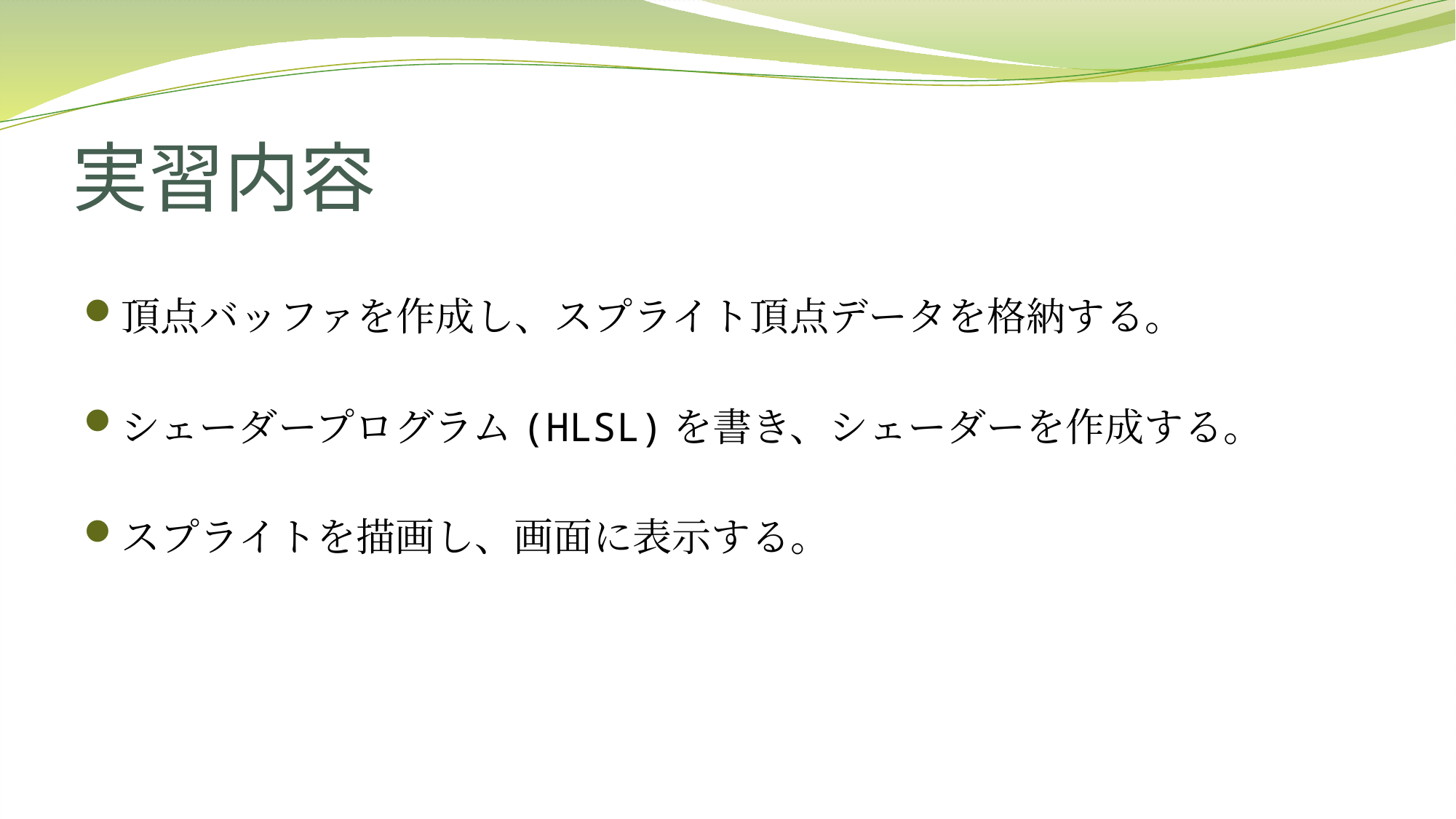

# 実習内容

頂点バッファを作成し、スプライト頂点データを格納する。

シェーダープログラム(HLSL)を書き、シェーダーを作成する。

スプライトを描画し、画面に表示する。